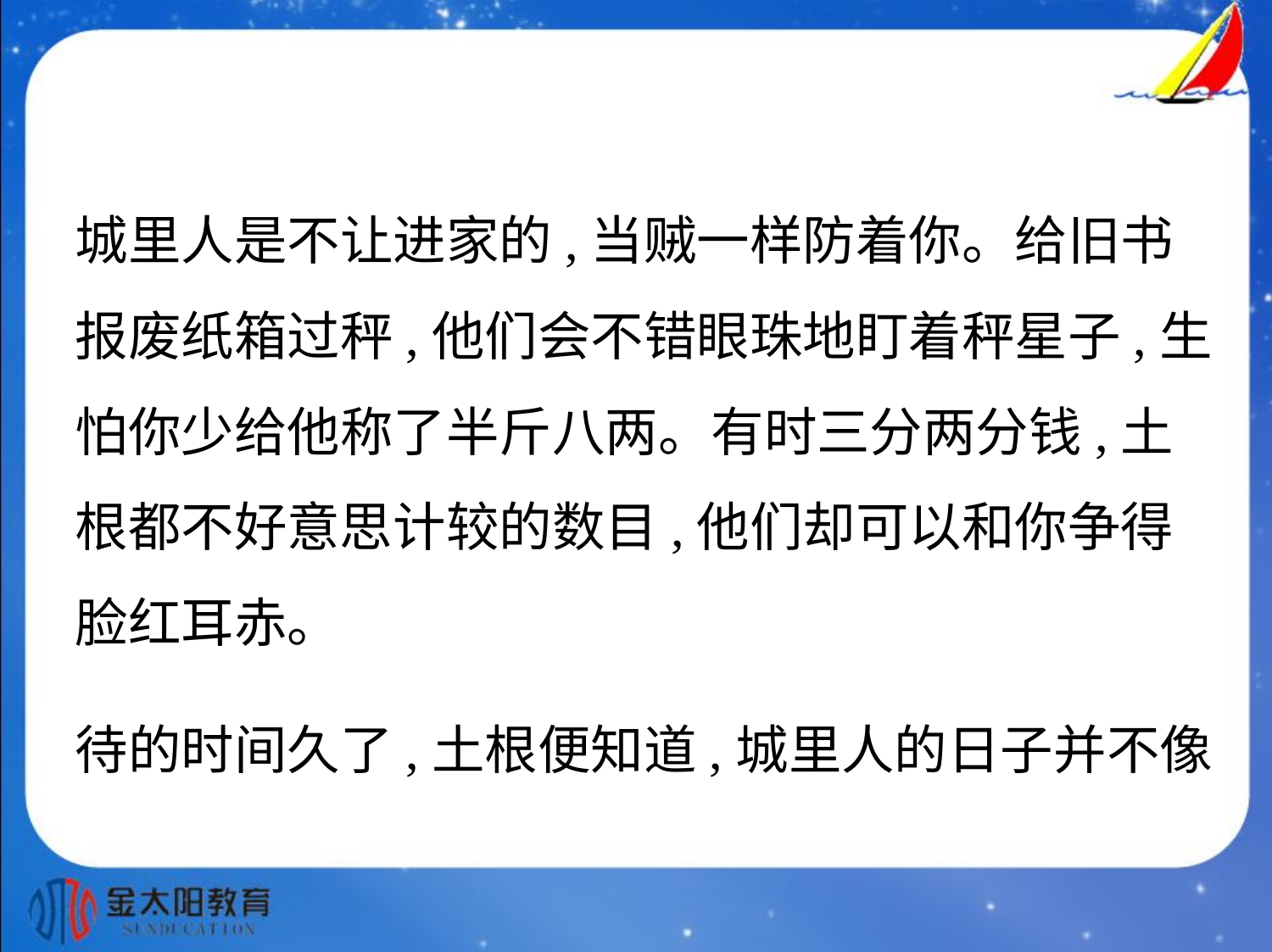

城里人是不让进家的,当贼一样防着你。给旧书
报废纸箱过秤,他们会不错眼珠地盯着秤星子,生
怕你少给他称了半斤八两。有时三分两分钱,土
根都不好意思计较的数目,他们却可以和你争得
脸红耳赤。
待的时间久了,土根便知道,城里人的日子并不像